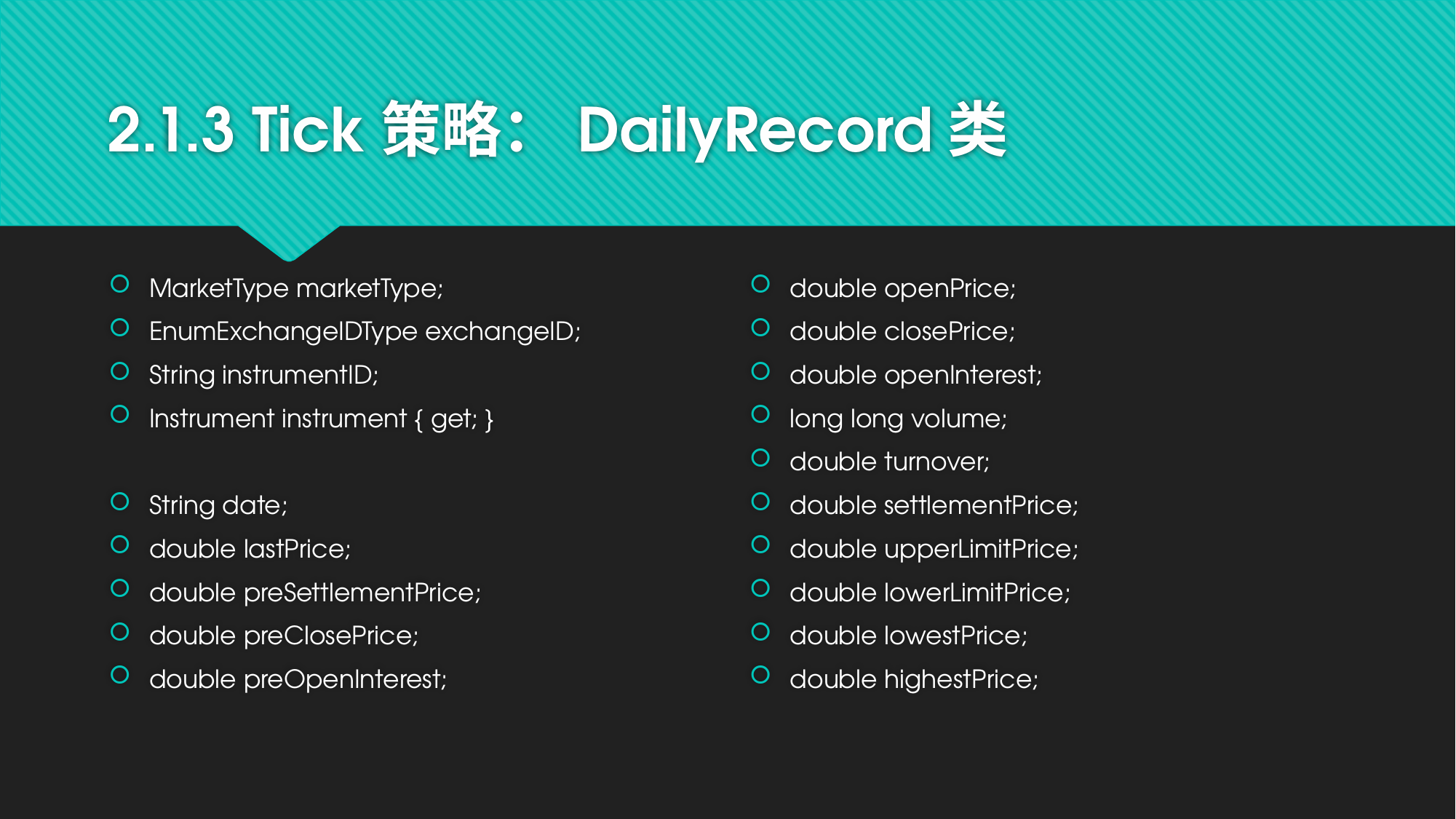

# 2.1.3 Tick策略：DailyRecord类
MarketType marketType;
EnumExchangeIDType exchangeID;
String instrumentID;
Instrument instrument { get; }

String date;
double lastPrice;
double preSettlementPrice;
double preClosePrice;
double preOpenInterest;
double openPrice;
double closePrice;
double openInterest;
long long volume;
double turnover;
double settlementPrice;
double upperLimitPrice;
double lowerLimitPrice;
double lowestPrice;
double highestPrice;